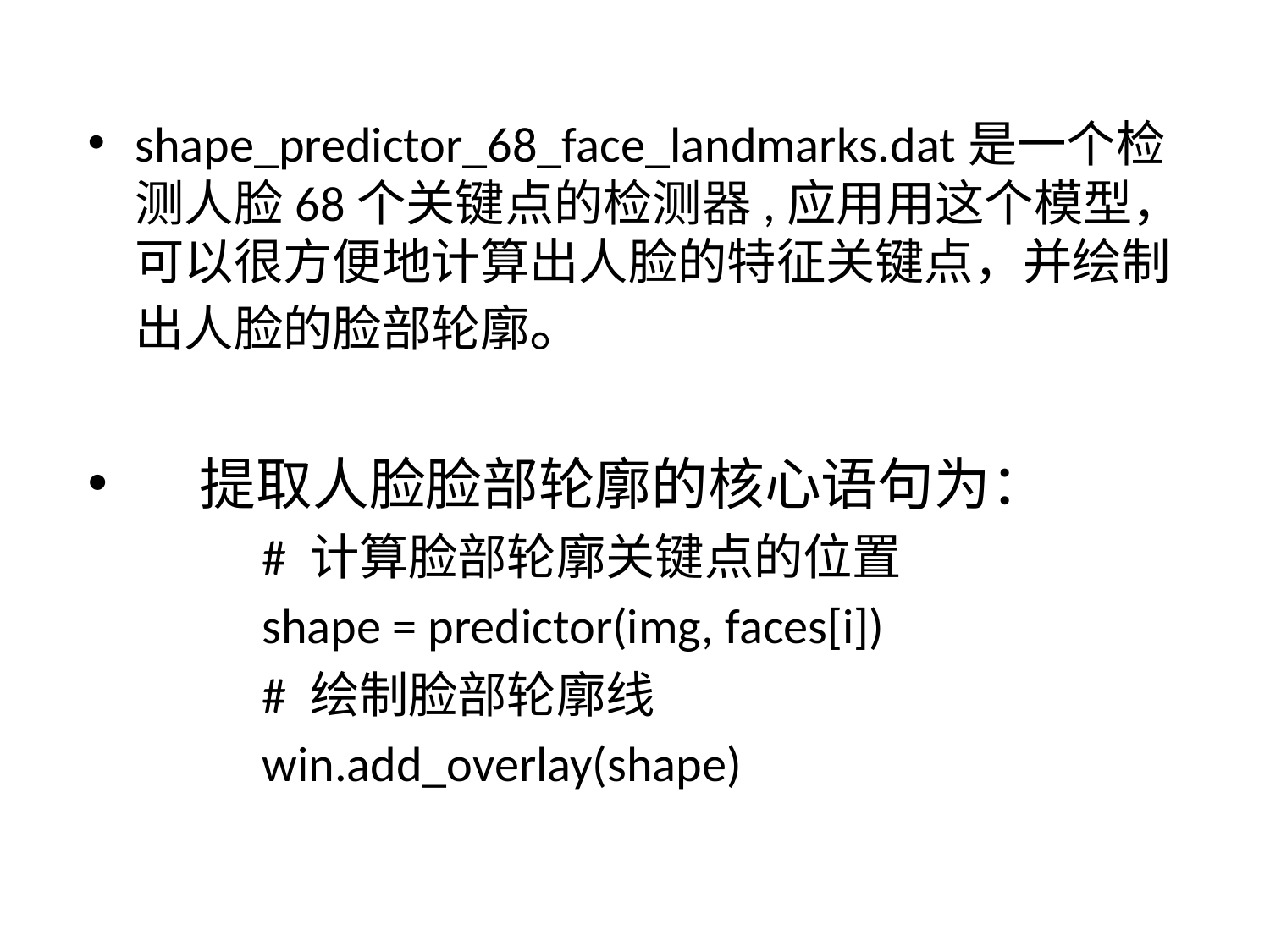

shape_predictor_68_face_landmarks.dat是一个检测人脸68个关键点的检测器,应用用这个模型，可以很方便地计算出人脸的特征关键点，并绘制出人脸的脸部轮廓。

    提取人脸脸部轮廓的核心语句为：
# 计算脸部轮廓关键点的位置
shape = predictor(img, faces[i])
# 绘制脸部轮廓线
win.add_overlay(shape)